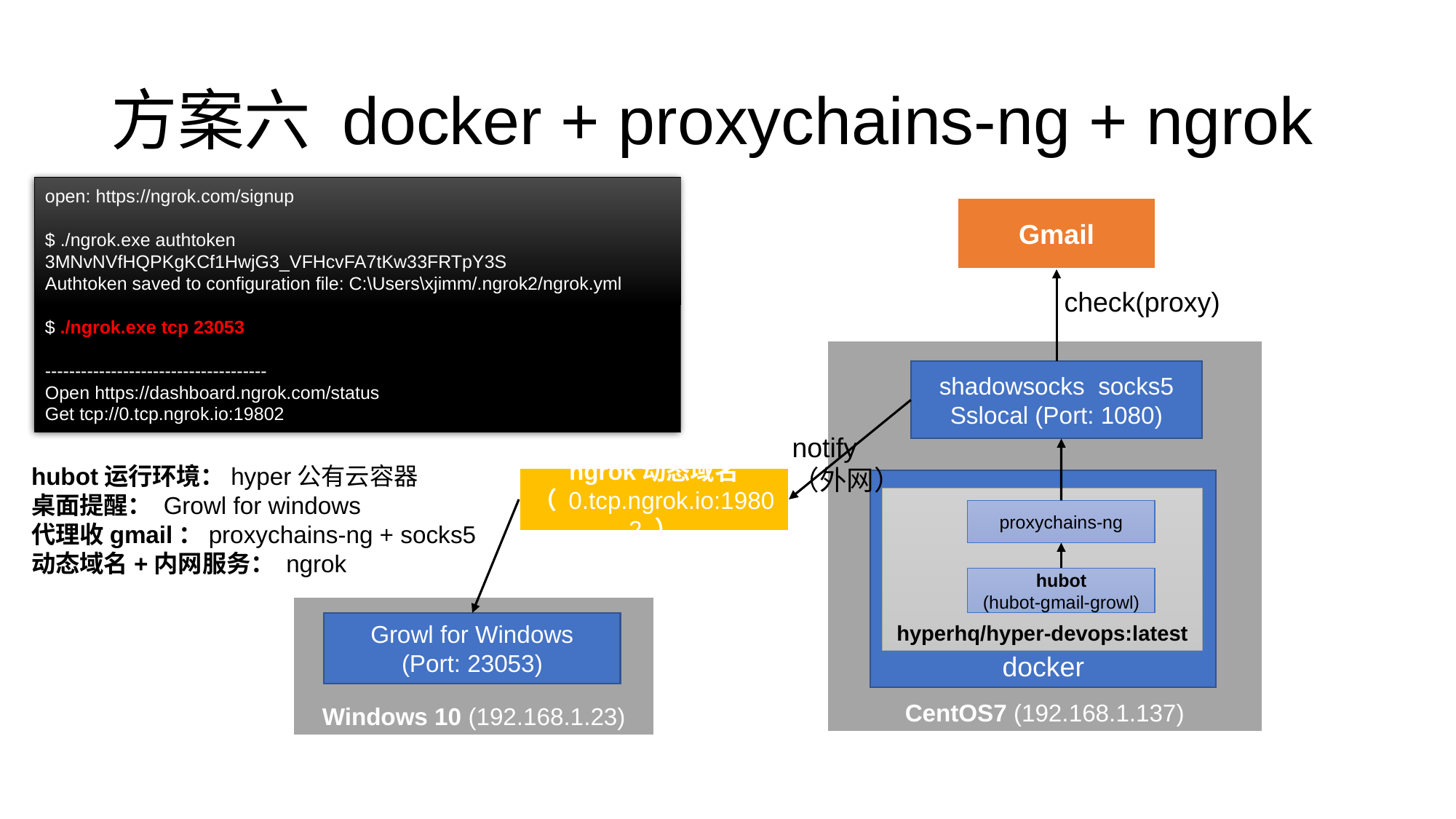

# 方案六 docker + proxychains-ng + ngrok
open: https://ngrok.com/signup

$ ./ngrok.exe authtoken 3MNvNVfHQPKgKCf1HwjG3_VFHcvFA7tKw33FRTpY3S
Authtoken saved to configuration file: C:\Users\xjimm/.ngrok2/ngrok.yml

$ ./ngrok.exe tcp 23053

-------------------------------------
Open https://dashboard.ngrok.com/status
Get tcp://0.tcp.ngrok.io:19802
Gmail
check(proxy)
CentOS7 (192.168.1.137)
shadowsocks  socks5
Sslocal (Port: 1080)
notify
（外网）
hubot运行环境：hyper公有云容器
桌面提醒： Growl for windows
代理收gmail：proxychains-ng + socks5
动态域名+内网服务： ngrok
ngrok动态域名
（ 0.tcp.ngrok.io:19802 ）
docker
hyperhq/hyper-devops:latest
proxychains-ng
hubot
(hubot-gmail-growl)
Windows 10 (192.168.1.23)
Growl for Windows
(Port: 23053)